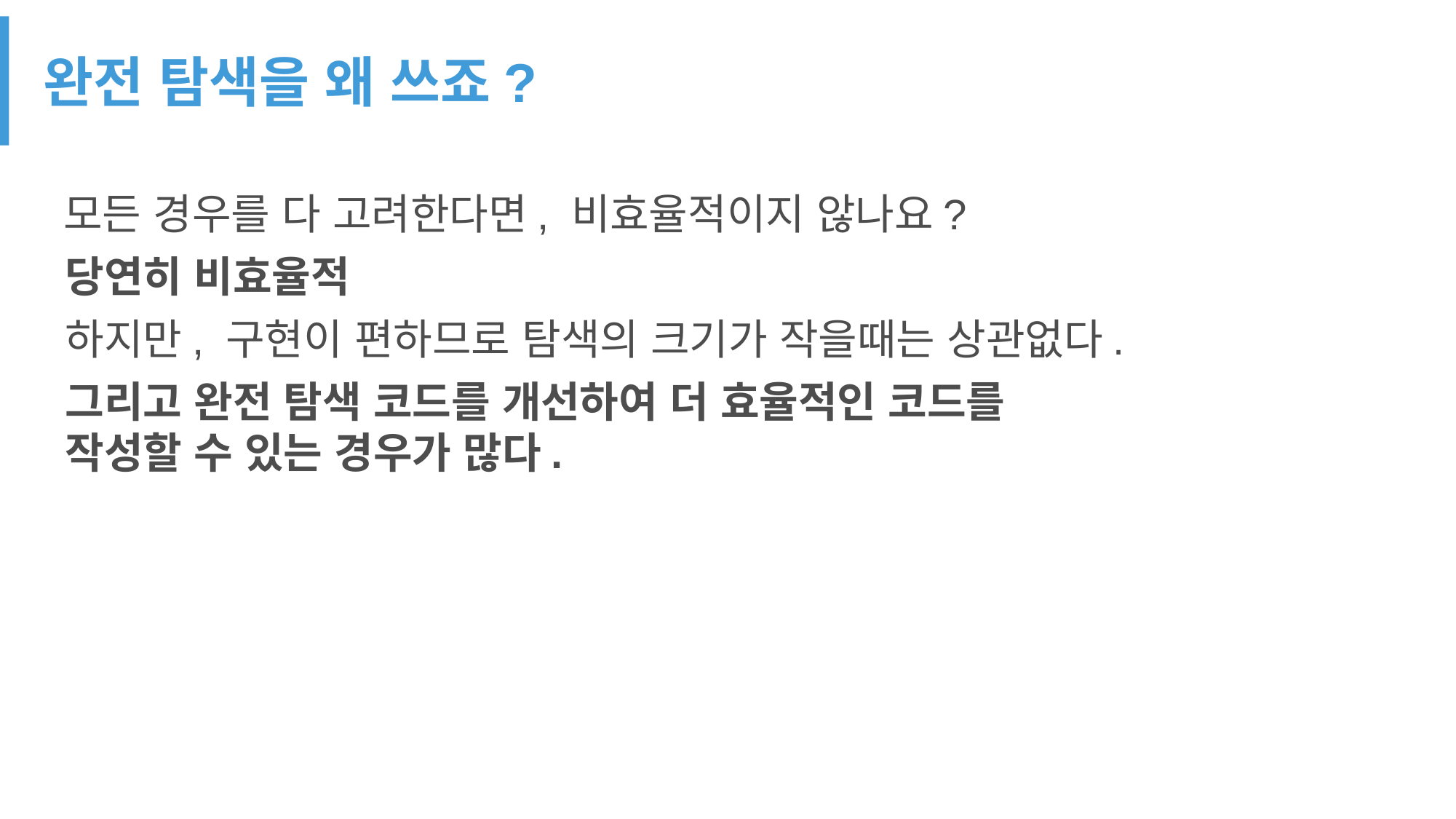

완전 탐색을 왜 쓰죠?
모든 경우를 다 고려한다면, 비효율적이지 않나요?
당연히 비효율적
하지만, 구현이 편하므로 탐색의 크기가 작을때는 상관없다.
그리고 완전 탐색 코드를 개선하여 더 효율적인 코드를
작성할 수 있는 경우가 많다.